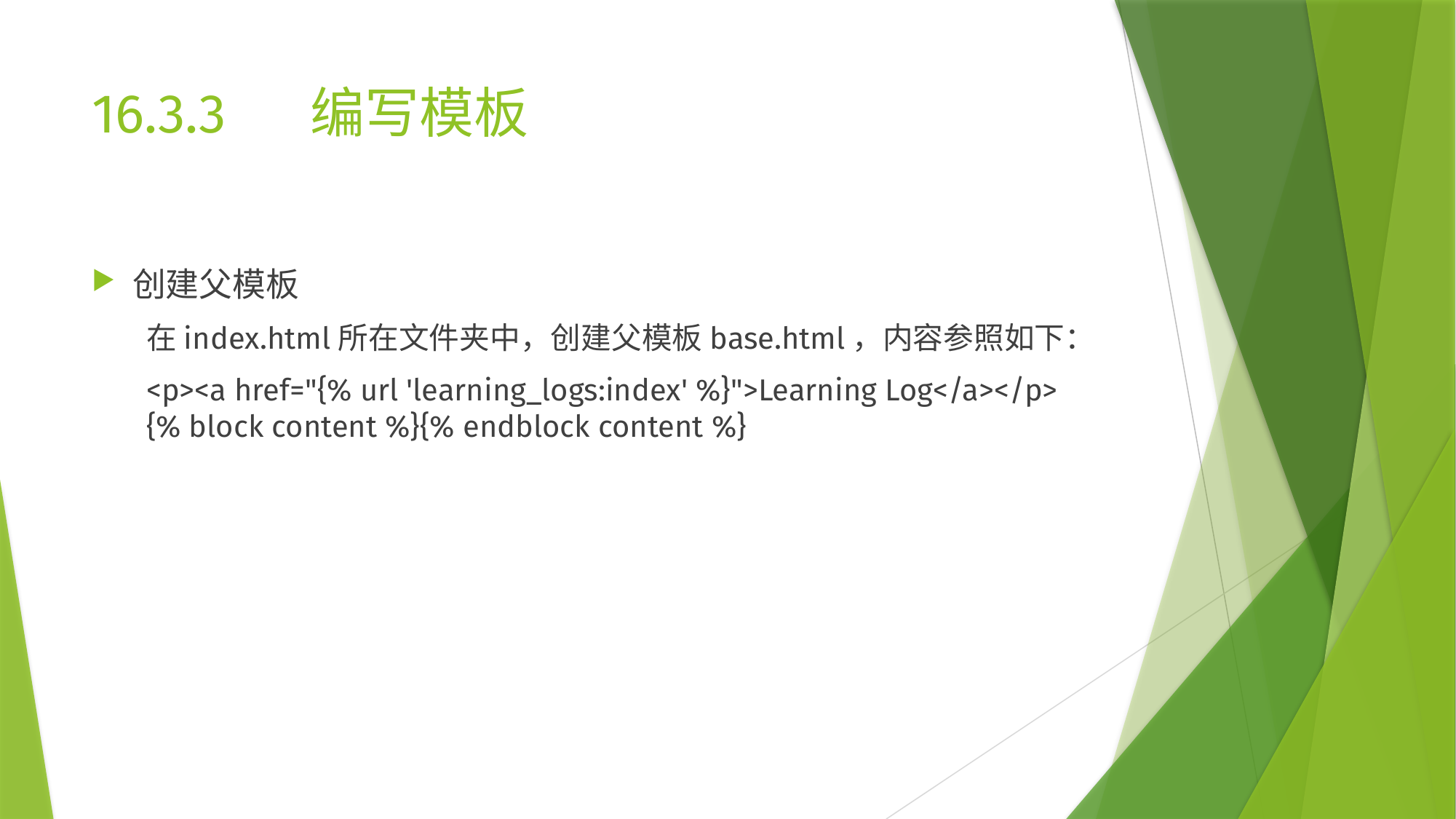

# 16.3.3	编写模板
创建父模板
在index.html所在文件夹中，创建父模板base.html，内容参照如下：
<p><a href="{% url 'learning_logs:index' %}">Learning Log</a></p>
{% block content %}{% endblock content %}